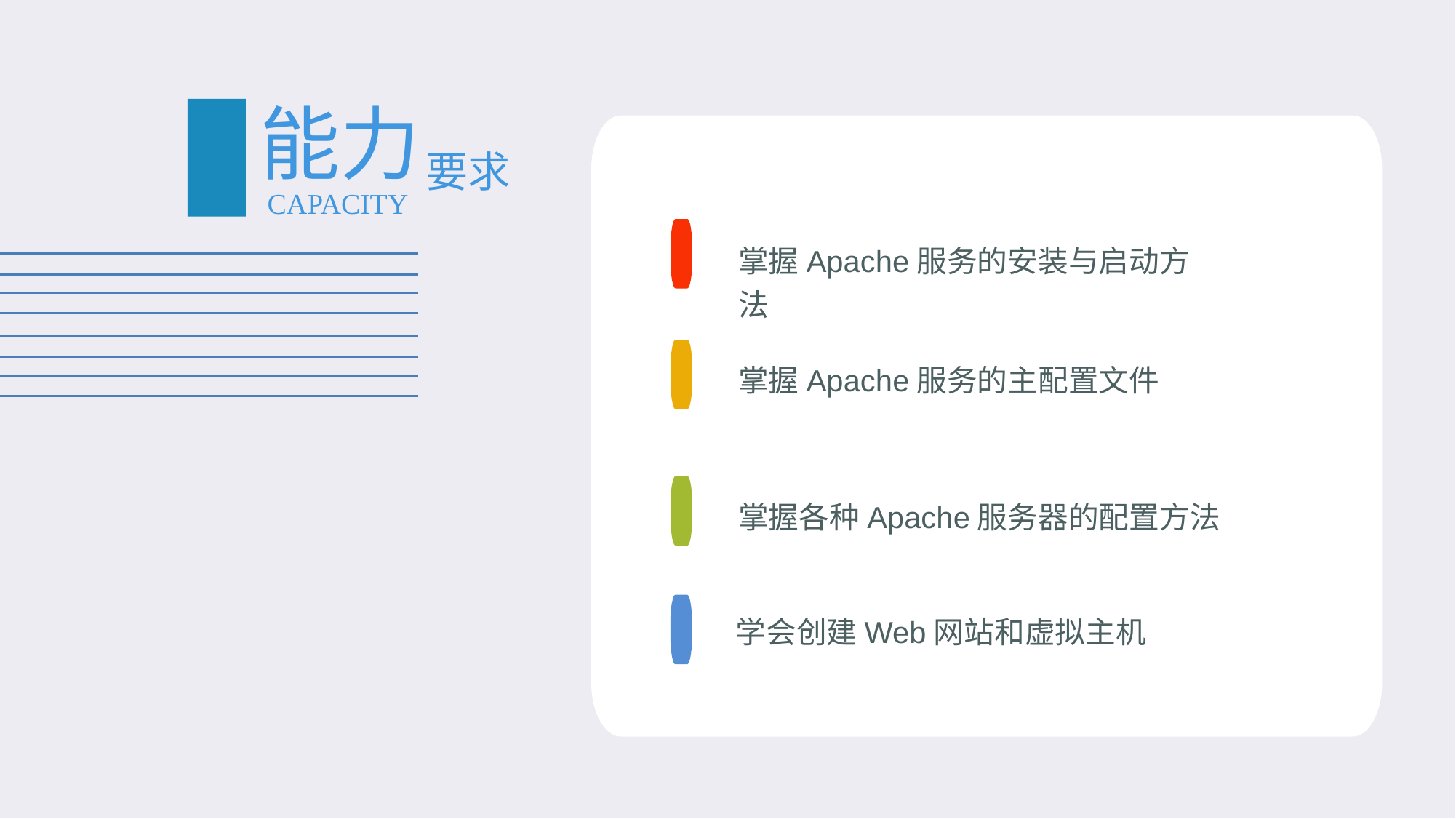

#
能力
要求

CAPACITY

掌握Apache服务的安装与启动方法

掌握Apache服务的主配置文件

掌握各种Apache服务器的配置方法

学会创建Web网站和虚拟主机